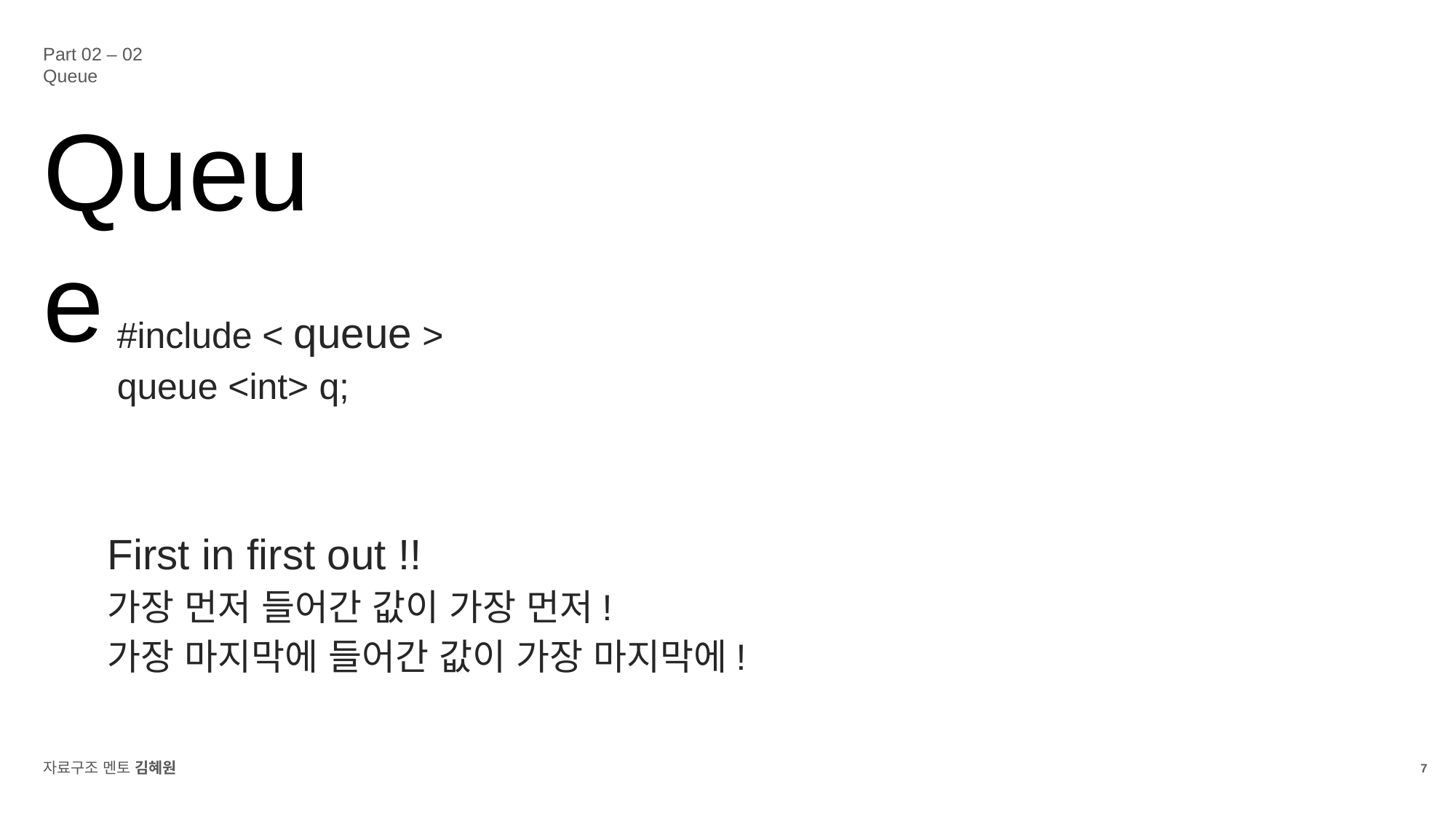

Part 02 – 02 Queue
Queue
#include < queue >
queue <int> q;
First in first out !!
가장 먼저 들어간 값이 가장 먼저!
가장 마지막에 들어간 값이 가장 마지막에!